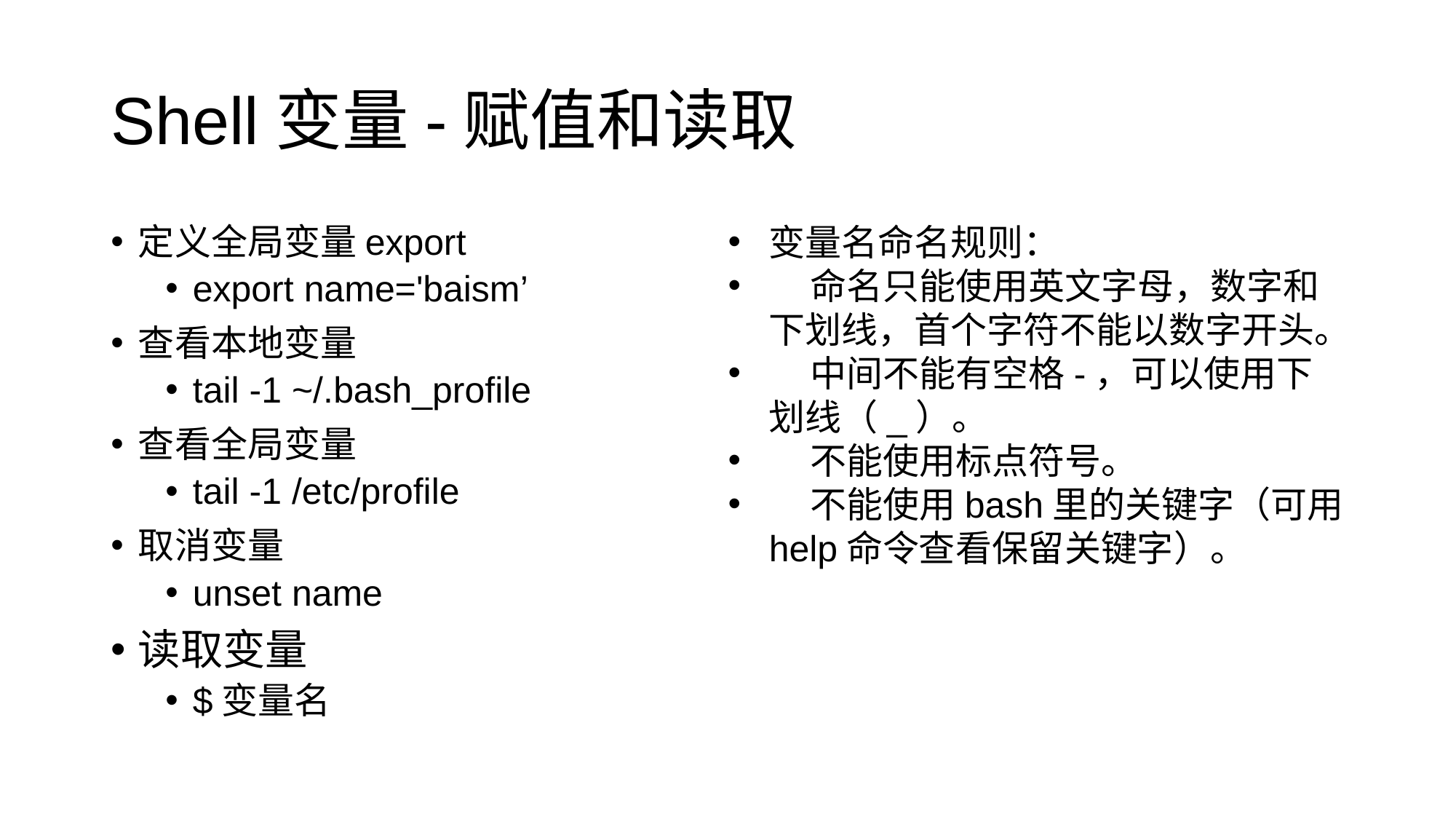

# Shell变量-赋值和读取
变量名命名规则：
    命名只能使用英文字母，数字和下划线，首个字符不能以数字开头。
    中间不能有空格-，可以使用下划线（_）。
    不能使用标点符号。
    不能使用bash里的关键字（可用help命令查看保留关键字）。
定义全局变量export
export name='baism’
查看本地变量
tail -1 ~/.bash_profile
查看全局变量
tail -1 /etc/profile
取消变量
unset name
读取变量
$变量名